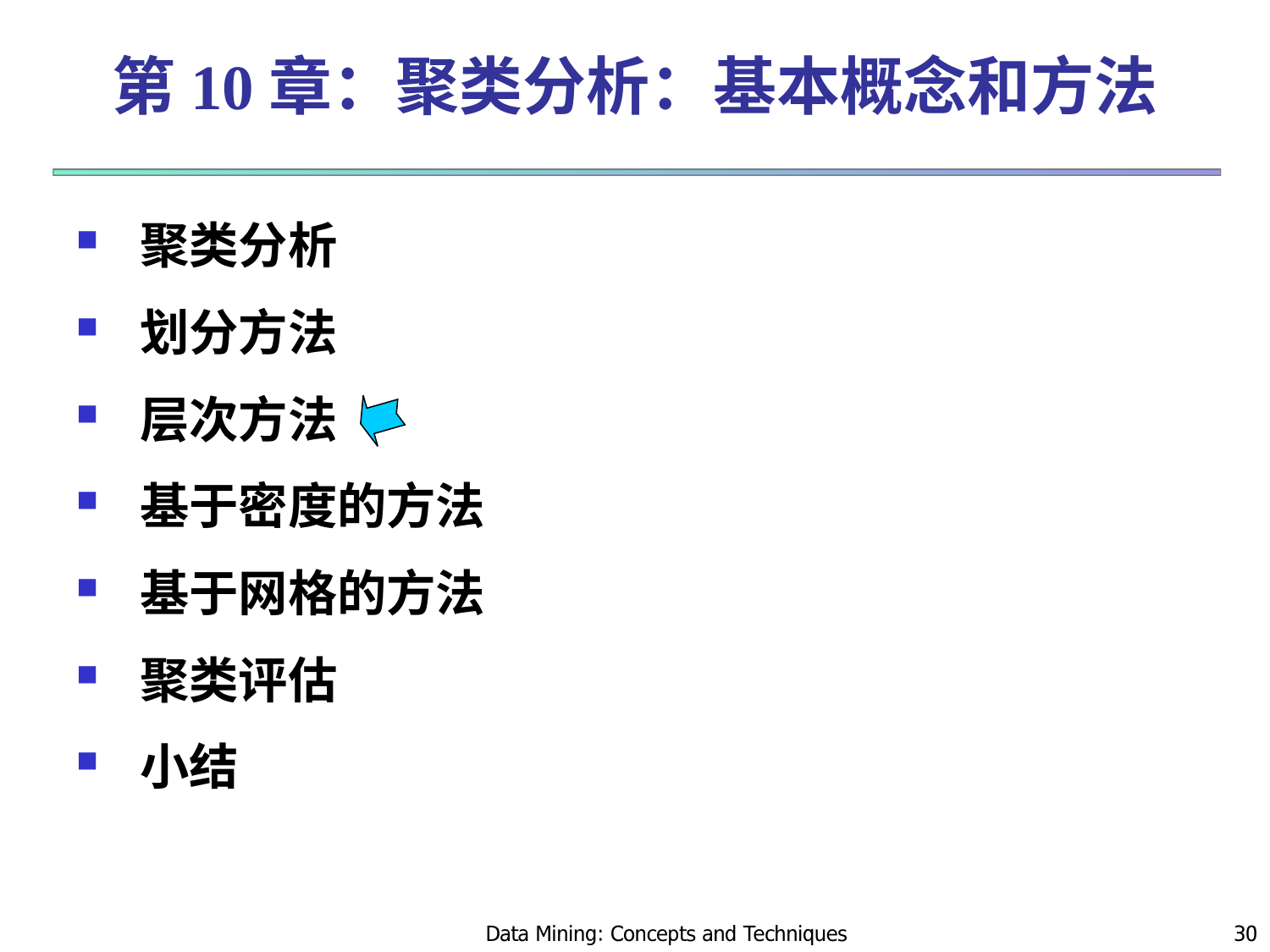

# 第10章：聚类分析：基本概念和方法
聚类分析
划分方法
层次方法
基于密度的方法
基于网格的方法
聚类评估
小结

Data Mining: Concepts and Techniques
30
30